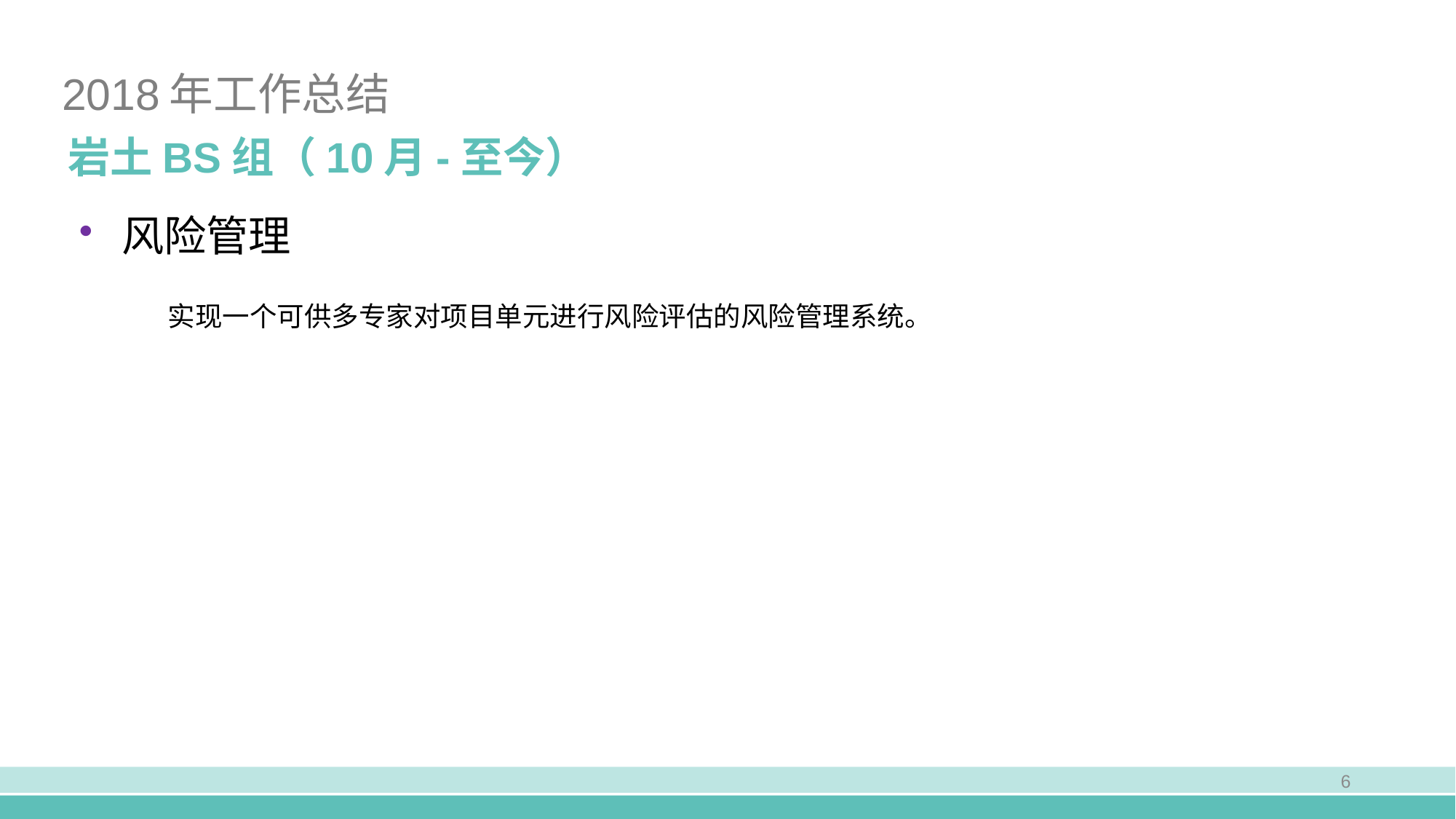

# 2018年工作总结
岩土BS组（10月-至今）
风险管理
实现一个可供多专家对项目单元进行风险评估的风险管理系统。
6